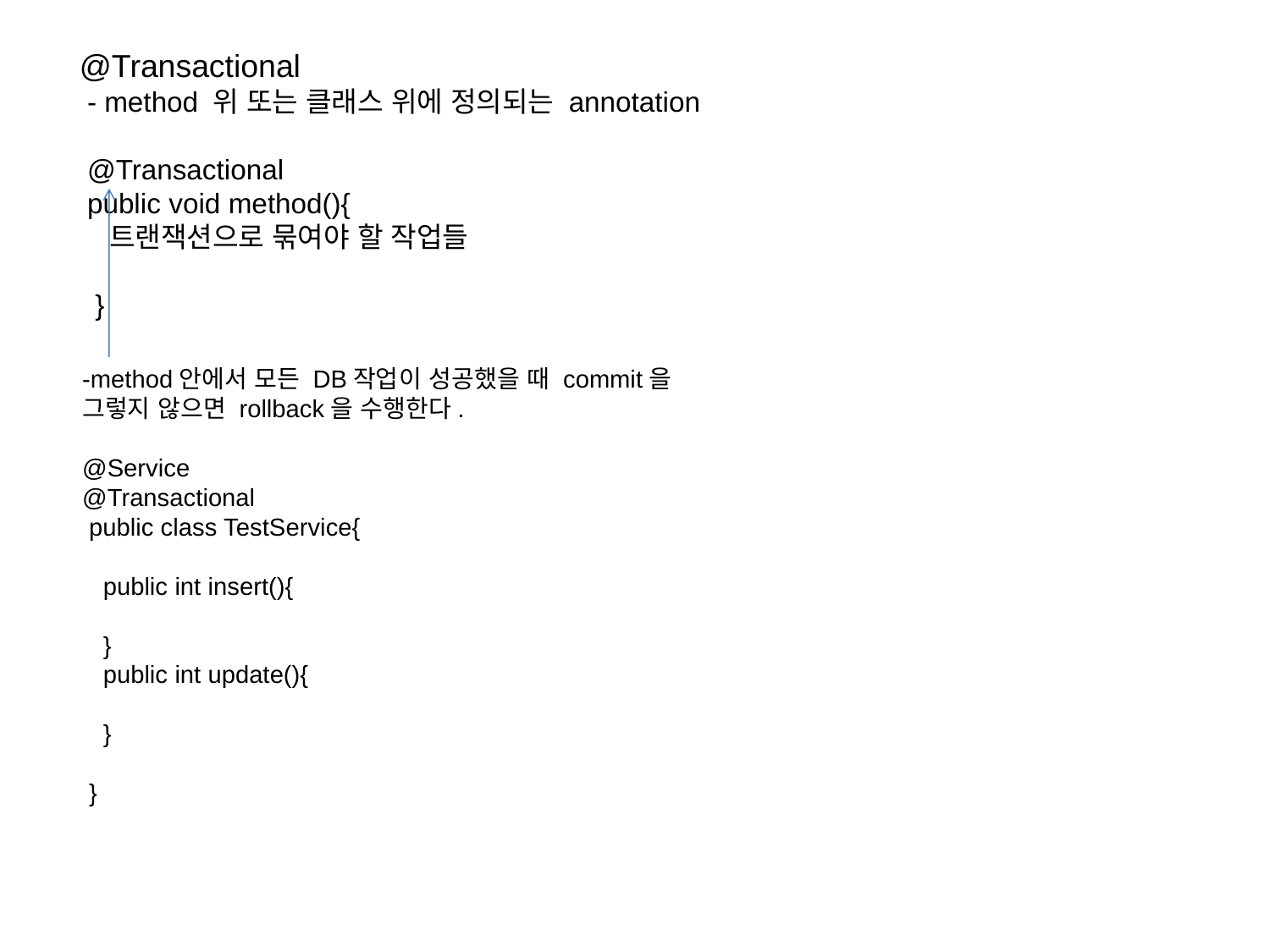

@Transactional
 - method 위 또는 클래스 위에 정의되는 annotation

 @Transactional
 public void method(){
   트랜잭션으로 묶여야 할 작업들

  }
-method안에서 모든 DB작업이 성공했을 때 commit을
그렇지 않으면 rollback을 수행한다.

@Service
@Transactional
 public class TestService{

   public int insert(){

   }
   public int update(){

   }

 }